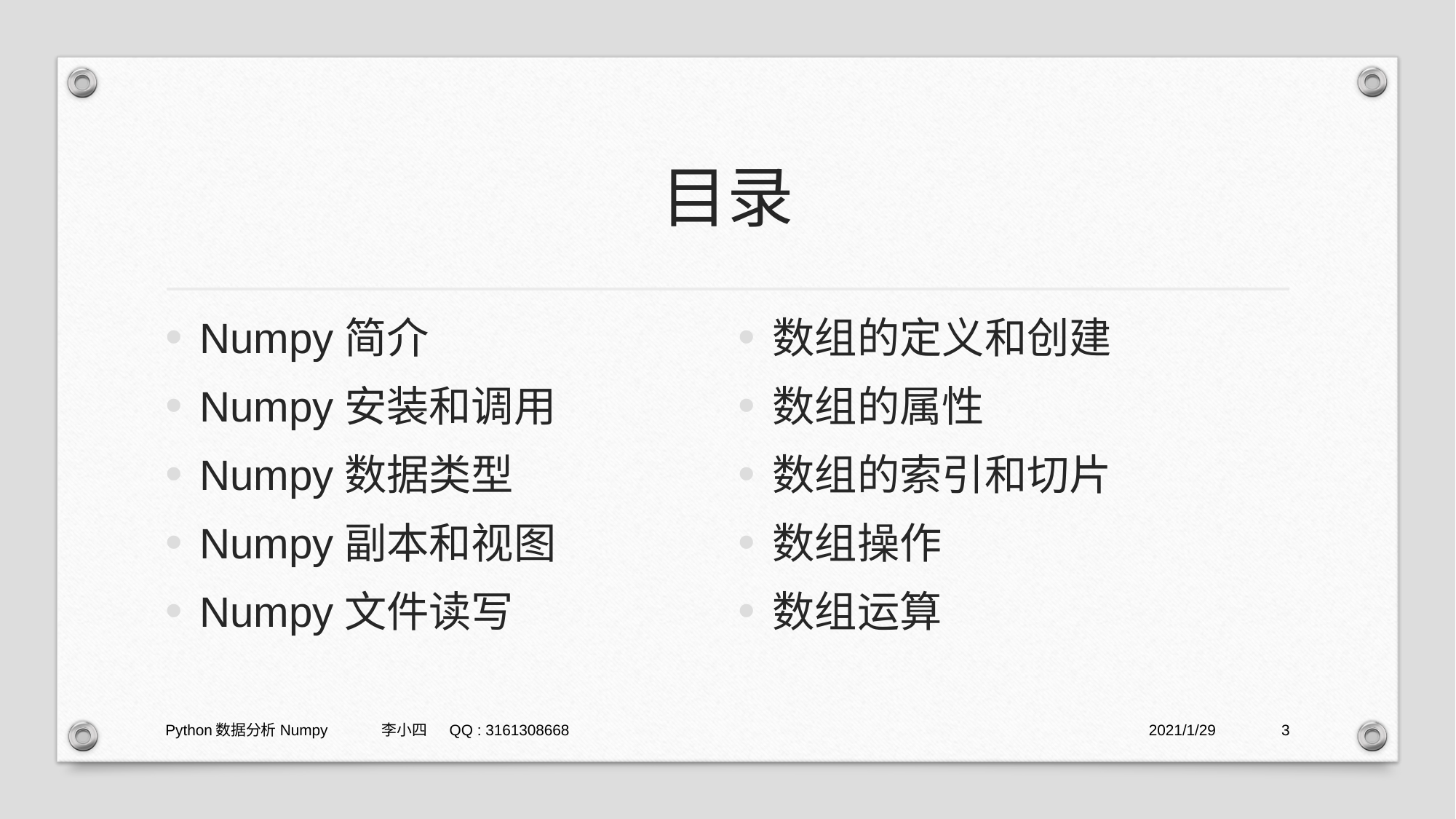

# 目录
Numpy简介
Numpy安装和调用
Numpy数据类型
Numpy副本和视图
Numpy文件读写

数组的定义和创建
数组的属性
数组的索引和切片
数组操作
数组运算
Python数据分析Numpy            李小四    QQ : 3161308668
2021/1/29
3